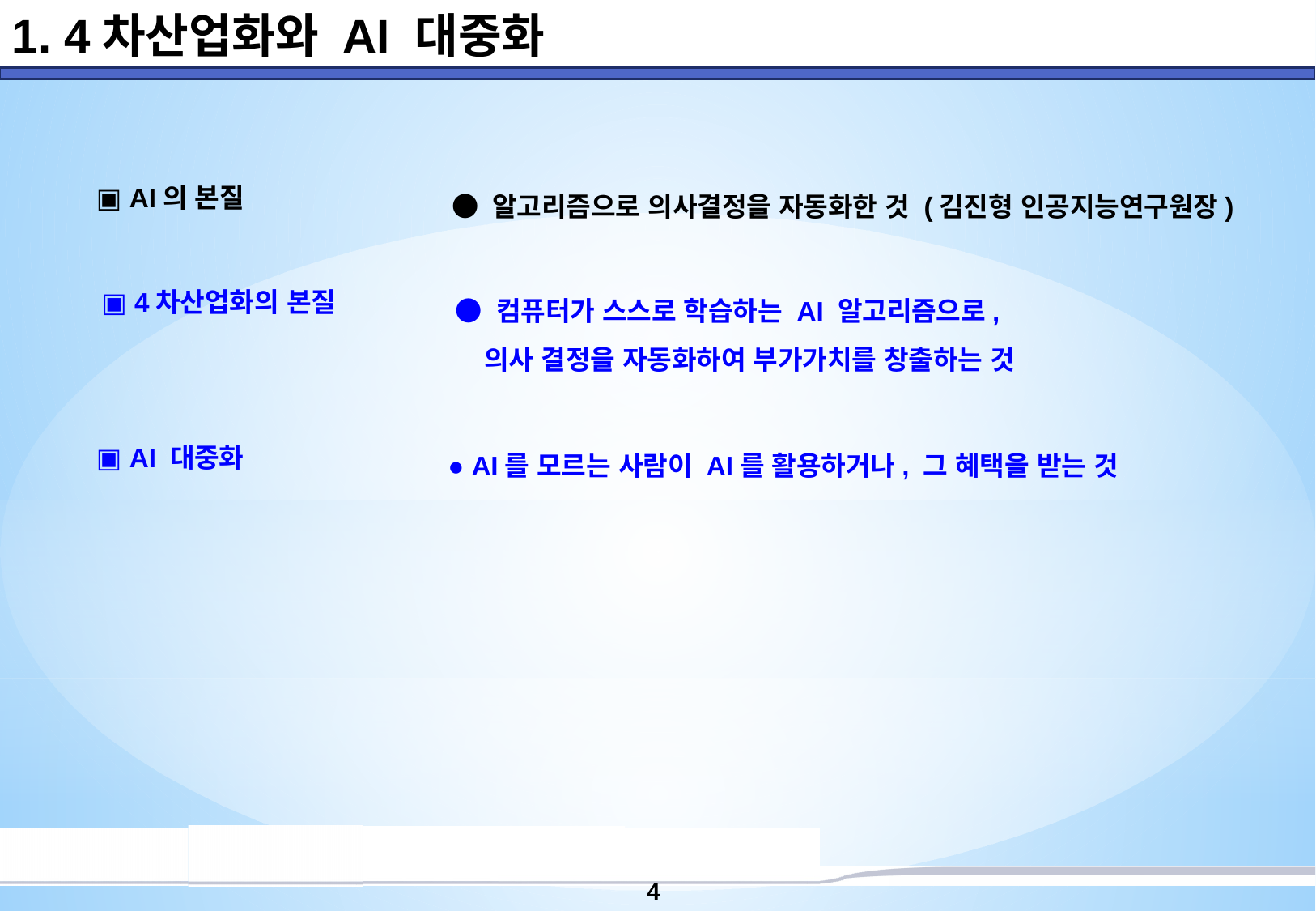

1. 4차산업화와 AI 대중화

● 알고리즘으로 의사결정을 자동화한 것 (김진형 인공지능연구원장)
▣ AI의 본질
● 컴퓨터가 스스로 학습하는 AI 알고리즘으로,
   의사 결정을 자동화하여 부가가치를 창출하는 것
▣ 4차산업화의 본질
● AI를 모르는 사람이 AI를 활용하거나, 그 혜택을 받는 것
▣ AI 대중화